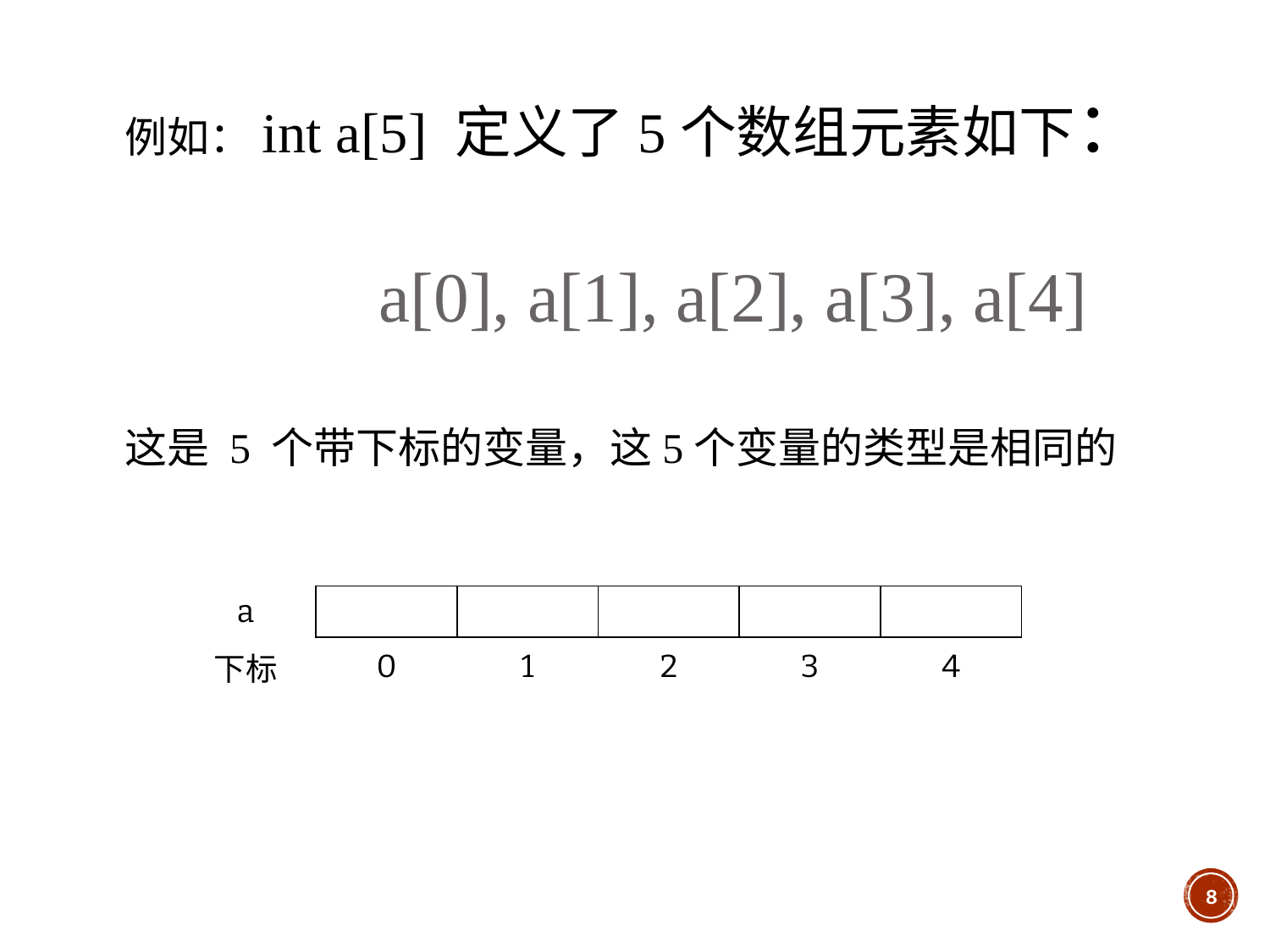

例如：int a[5] 定义了5个数组元素如下：

			a[0], a[1], a[2], a[3], a[4]

	这是 5 个带下标的变量，这5个变量的类型是相同的

| a |  |  |  |  |  |
| --- | --- | --- | --- | --- | --- |
| 下标 | 0 | 1 | 2 | 3 | 4 |
8